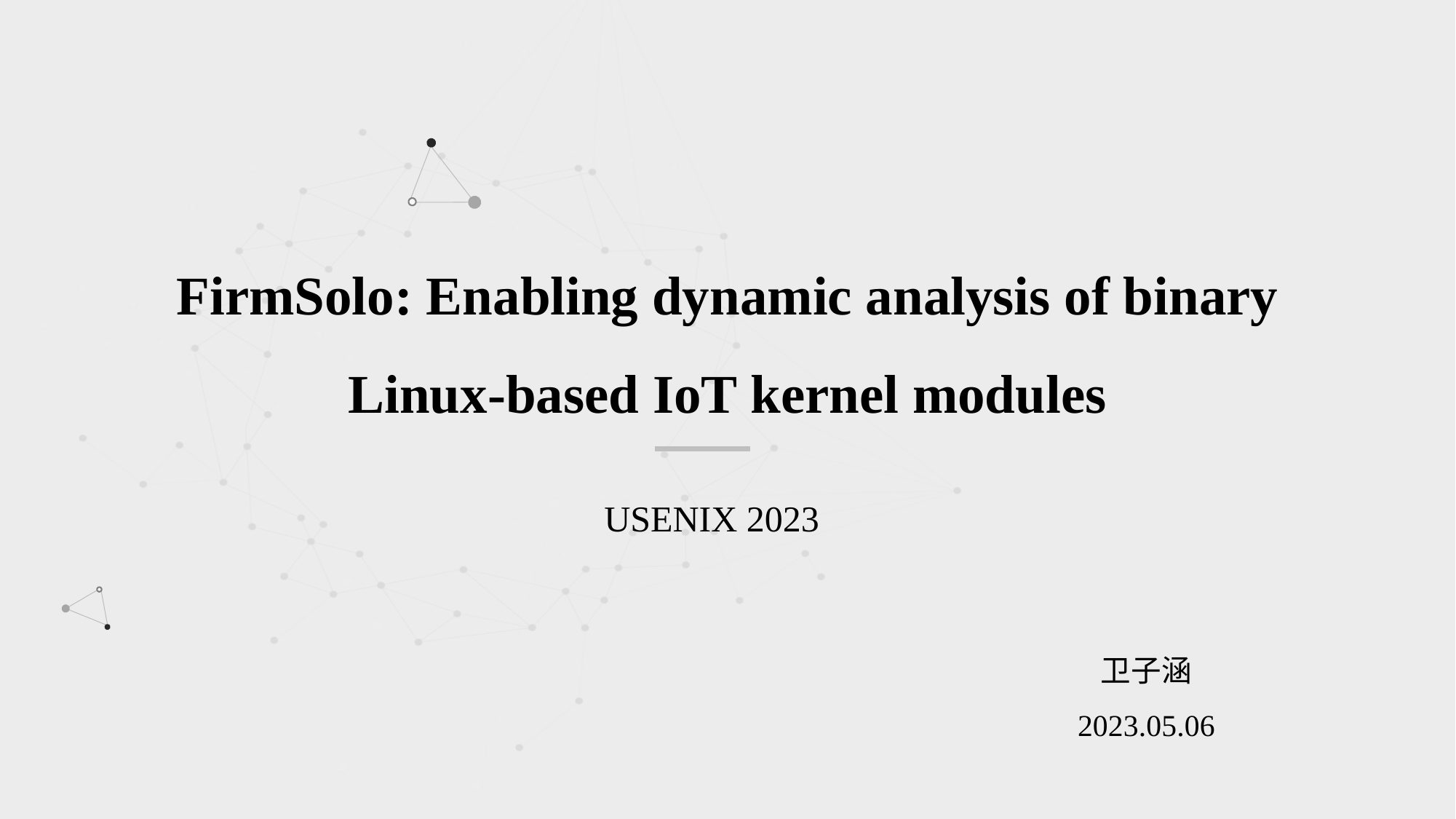

FirmSolo: Enabling dynamic analysis of binary Linux-based IoT kernel modules
USENIX 2023

卫子涵
2023.05.06